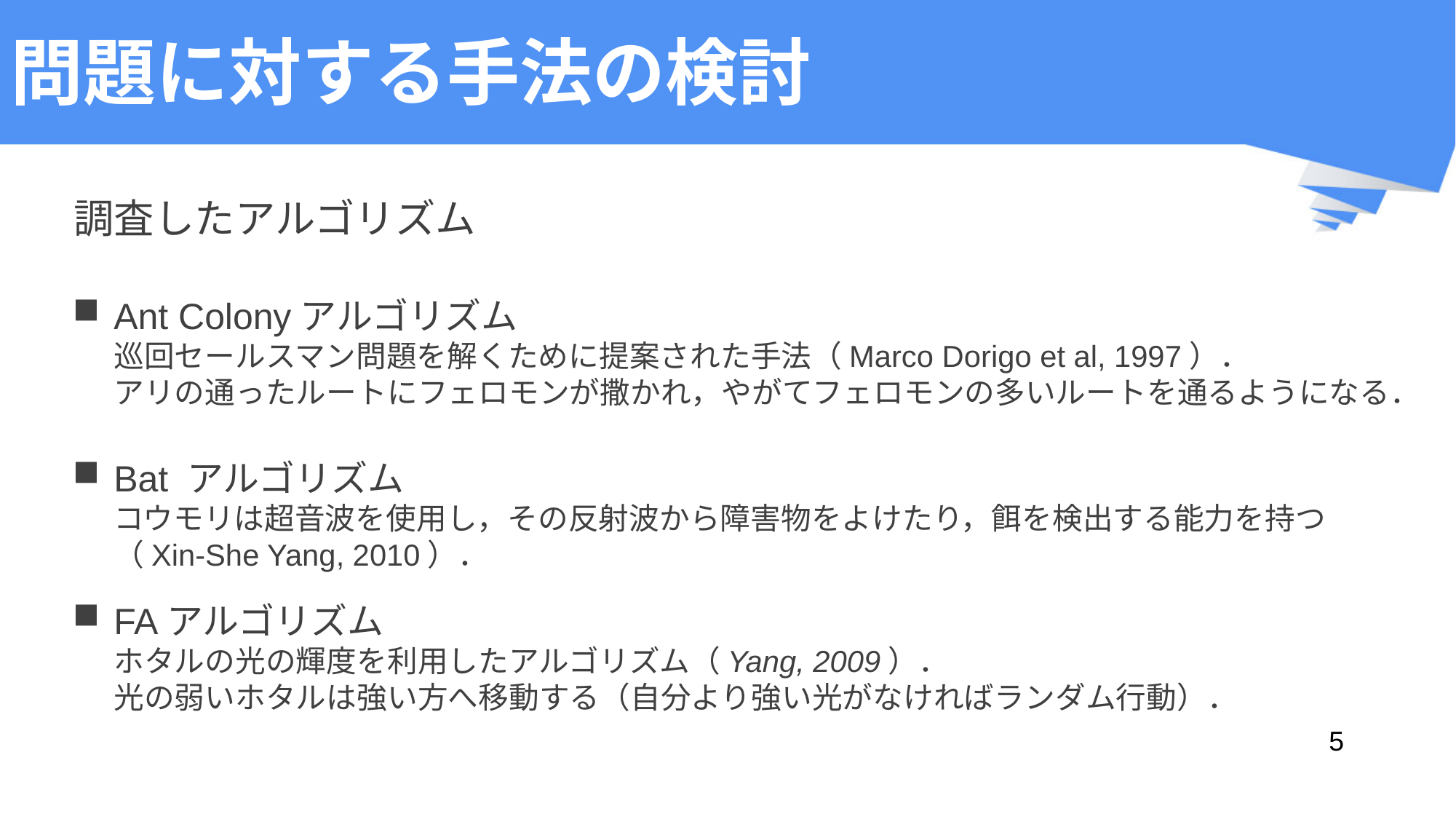

# 問題に対する手法の検討
調査したアルゴリズム
Ant Colonyアルゴリズム
巡回セールスマン問題を解くために提案された手法（Marco Dorigo et al, 1997）．
アリの通ったルートにフェロモンが撒かれ，やがてフェロモンの多いルートを通るようになる．
Bat アルゴリズム
コウモリは超音波を使用し，その反射波から障害物をよけたり，餌を検出する能力を持つ
（Xin-She Yang, 2010）．
FAアルゴリズム
ホタルの光の輝度を利用したアルゴリズム（Yang, 2009）．
光の弱いホタルは強い方へ移動する（自分より強い光がなければランダム行動）．
5